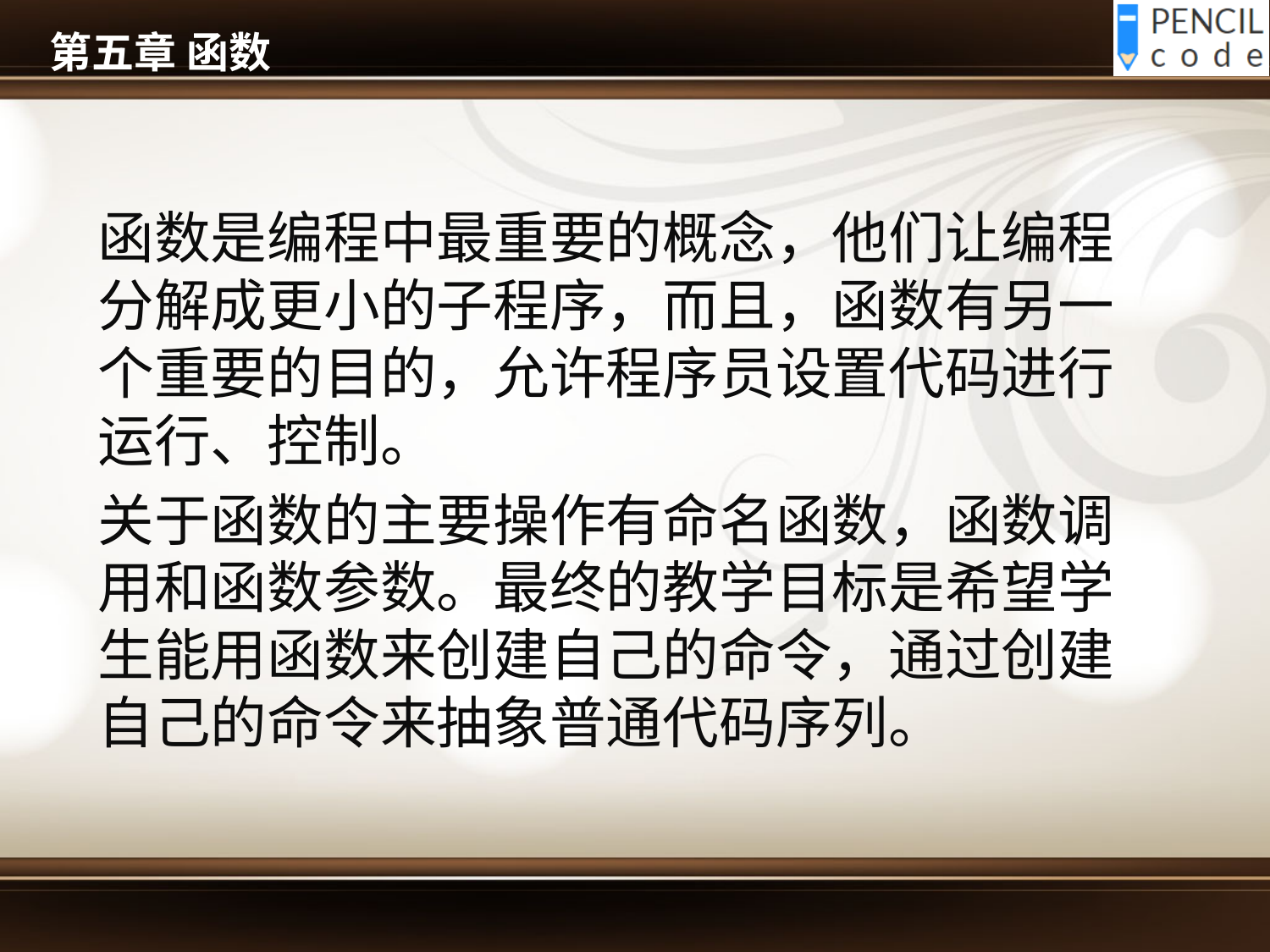

# 第五章 函数
函数是编程中最重要的概念，他们让编程分解成更小的子程序，而且，函数有另一个重要的目的，允许程序员设置代码进行运行、控制。
关于函数的主要操作有命名函数，函数调用和函数参数。最终的教学目标是希望学生能用函数来创建自己的命令，通过创建自己的命令来抽象普通代码序列。